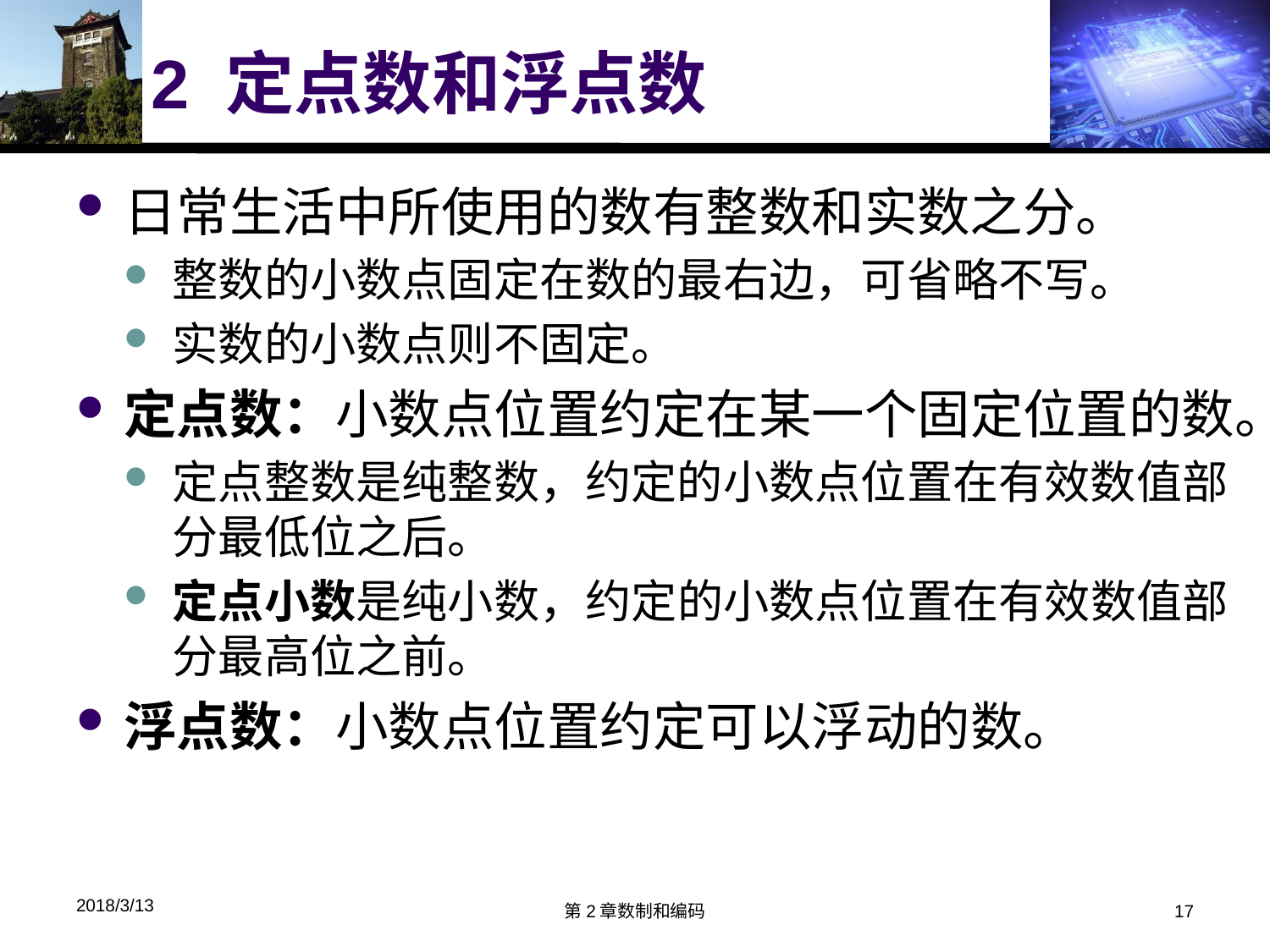

# 2 定点数和浮点数
日常生活中所使用的数有整数和实数之分。
整数的小数点固定在数的最右边，可省略不写。
实数的小数点则不固定。
定点数：小数点位置约定在某一个固定位置的数。
定点整数是纯整数，约定的小数点位置在有效数值部分最低位之后。
定点小数是纯小数，约定的小数点位置在有效数值部分最高位之前。
浮点数：小数点位置约定可以浮动的数。

2018/3/13
第2章数制和编码
17